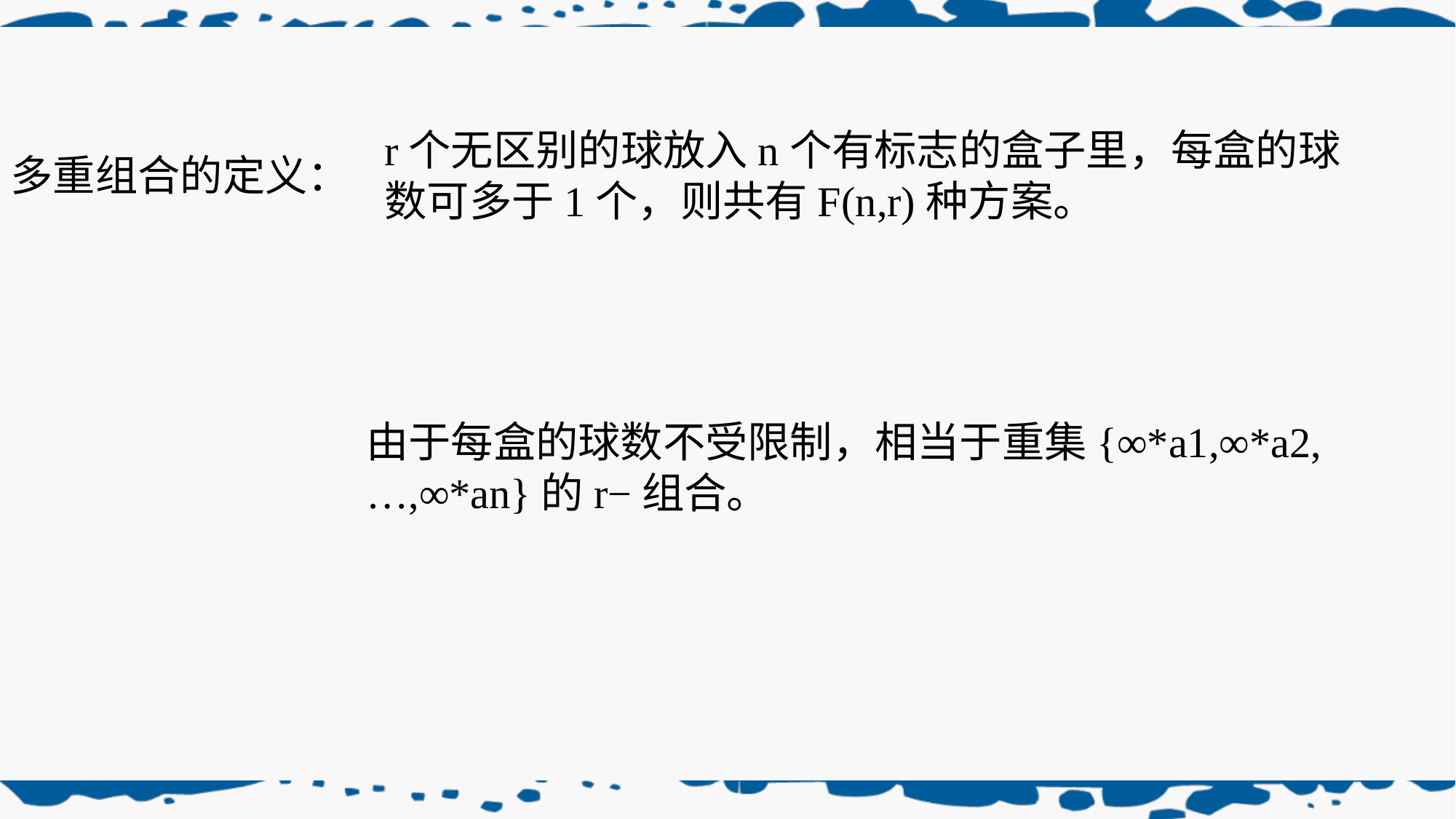

r个无区别的球放入n个有标志的盒子里，每盒的球数可多于1个，则共有F(n,r)种方案。
多重组合的定义：
由于每盒的球数不受限制，相当于重集{∞*a1,∞*a2,…,∞*an}的r−组合。